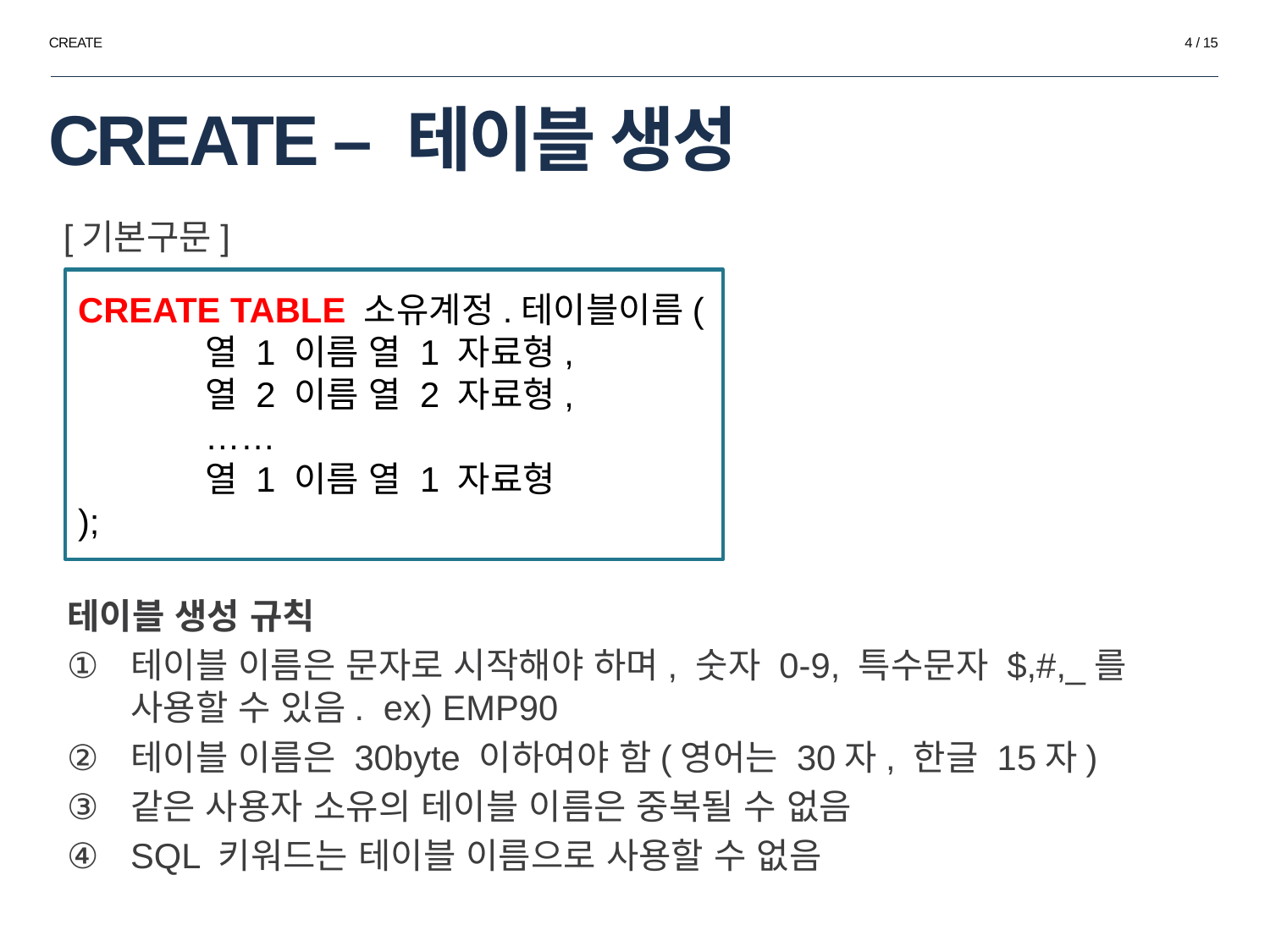

CREATE
4 / 15
# CREATE – 테이블 생성
[기본구문]

CREATE TABLE 소유계정.테이블이름(
	열 1 이름 열 1 자료형,
	열 2 이름 열 2 자료형,
	……
	열 1 이름 열 1 자료형
);
테이블 생성 규칙
테이블 이름은 문자로 시작해야 하며, 숫자 0-9, 특수문자 $,#,_를 사용할 수 있음.  ex) EMP90
테이블 이름은 30byte 이하여야 함(영어는 30자, 한글 15자)
같은 사용자 소유의 테이블 이름은 중복될 수 없음
SQL 키워드는 테이블 이름으로 사용할 수 없음